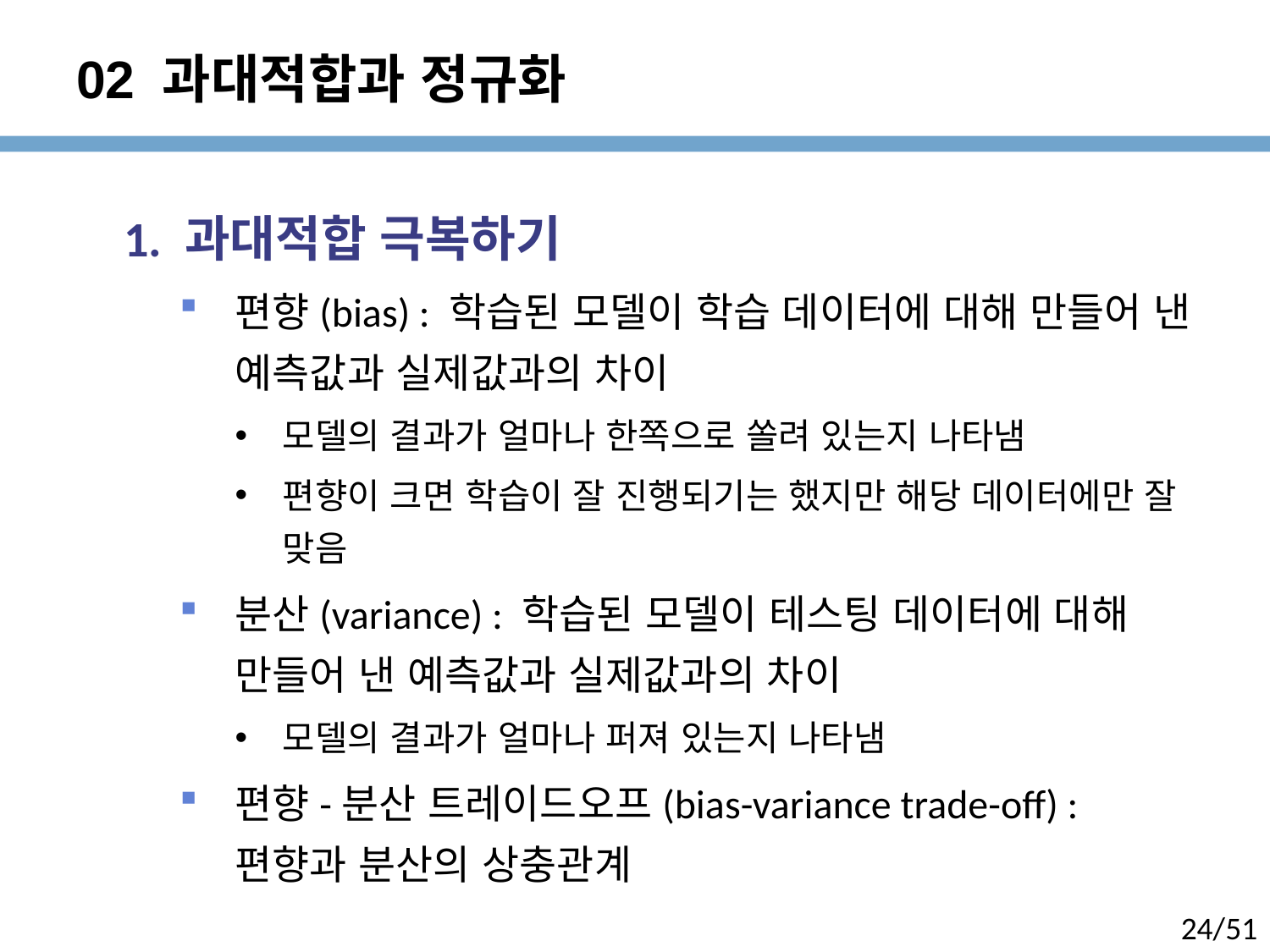

# 02 과대적합과 정규화
1. 과대적합 극복하기
편향(bias) : 학습된 모델이 학습 데이터에 대해 만들어 낸 예측값과 실제값과의 차이
모델의 결과가 얼마나 한쪽으로 쏠려 있는지 나타냄
편향이 크면 학습이 잘 진행되기는 했지만 해당 데이터에만 잘 맞음
분산(variance) : 학습된 모델이 테스팅 데이터에 대해 만들어 낸 예측값과 실제값과의 차이
모델의 결과가 얼마나 퍼져 있는지 나타냄
편향-분산 트레이드오프(bias-variance trade-off) :
편향과 분산의 상충관계
24/51